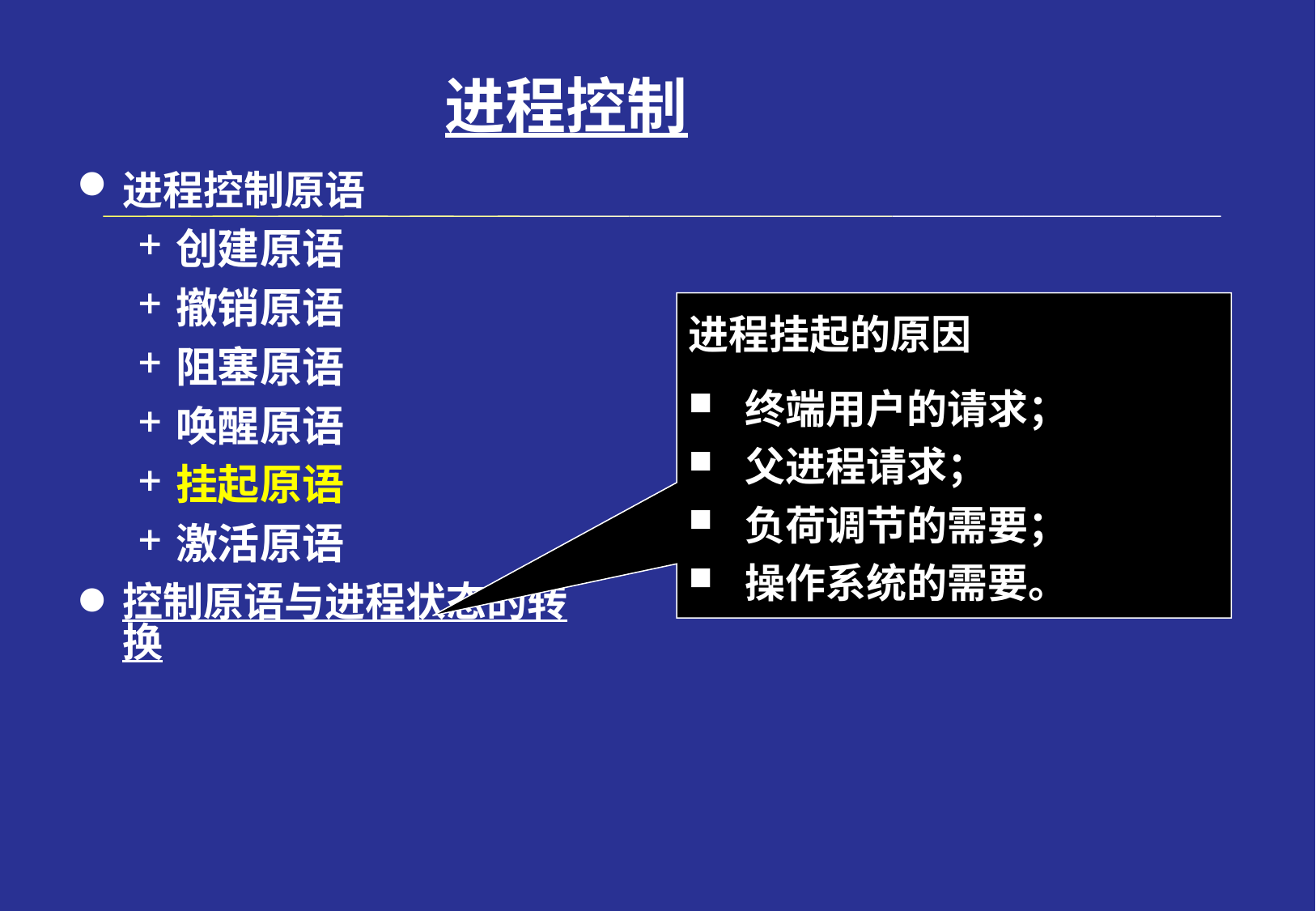

# 进程控制
进程控制原语
创建原语
撤销原语
阻塞原语
唤醒原语
挂起原语
激活原语
控制原语与进程状态的转换

进程挂起的原因
  终端用户的请求；
  父进程请求；
  负荷调节的需要；
  操作系统的需要。